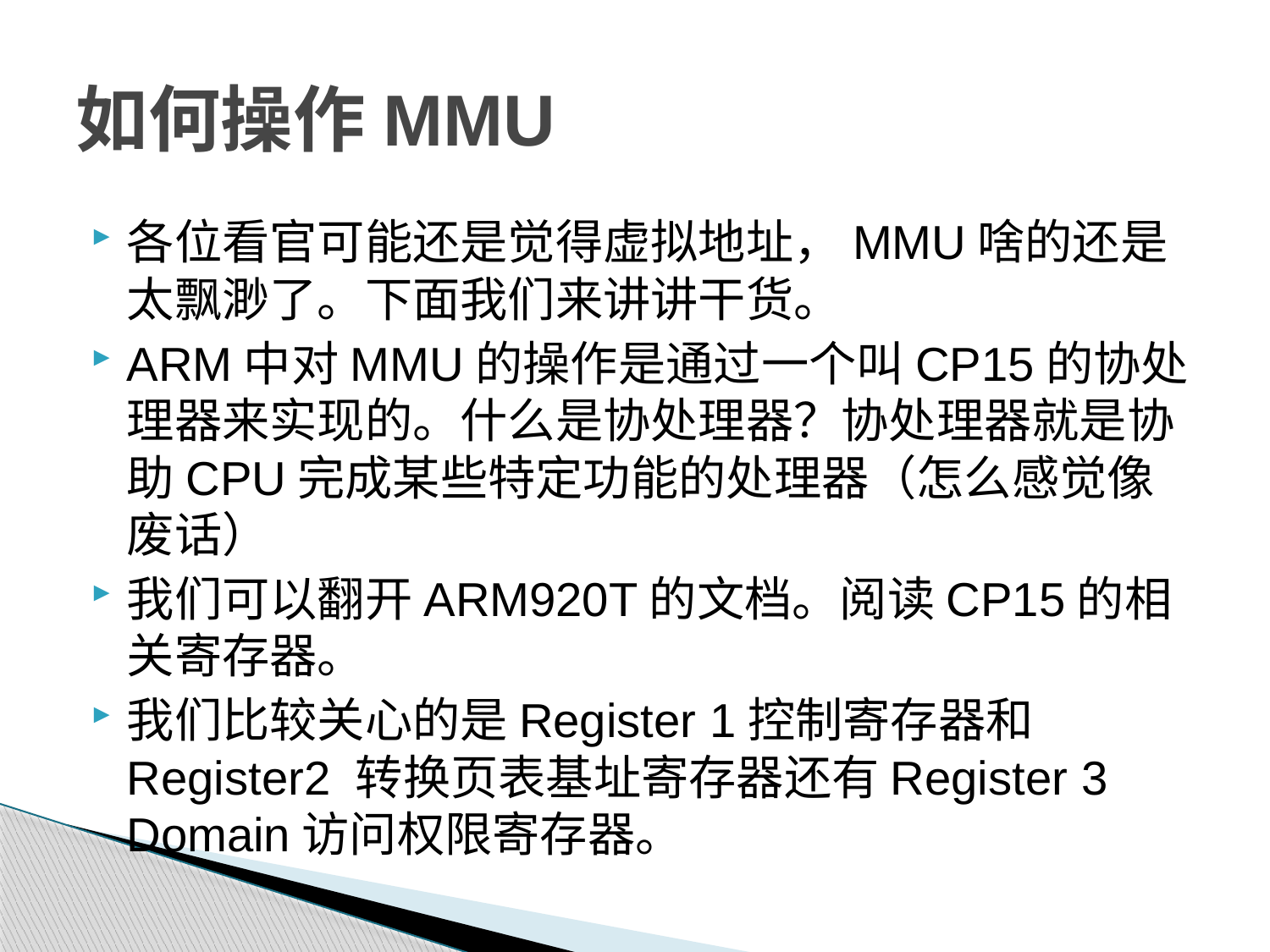

# 如何操作MMU
各位看官可能还是觉得虚拟地址，MMU啥的还是太飘渺了。下面我们来讲讲干货。
ARM中对MMU的操作是通过一个叫CP15的协处理器来实现的。什么是协处理器？协处理器就是协助CPU完成某些特定功能的处理器（怎么感觉像废话）
我们可以翻开ARM920T的文档。阅读CP15的相关寄存器。
我们比较关心的是Register 1控制寄存器和Register2 转换页表基址寄存器还有Register 3 Domain访问权限寄存器。